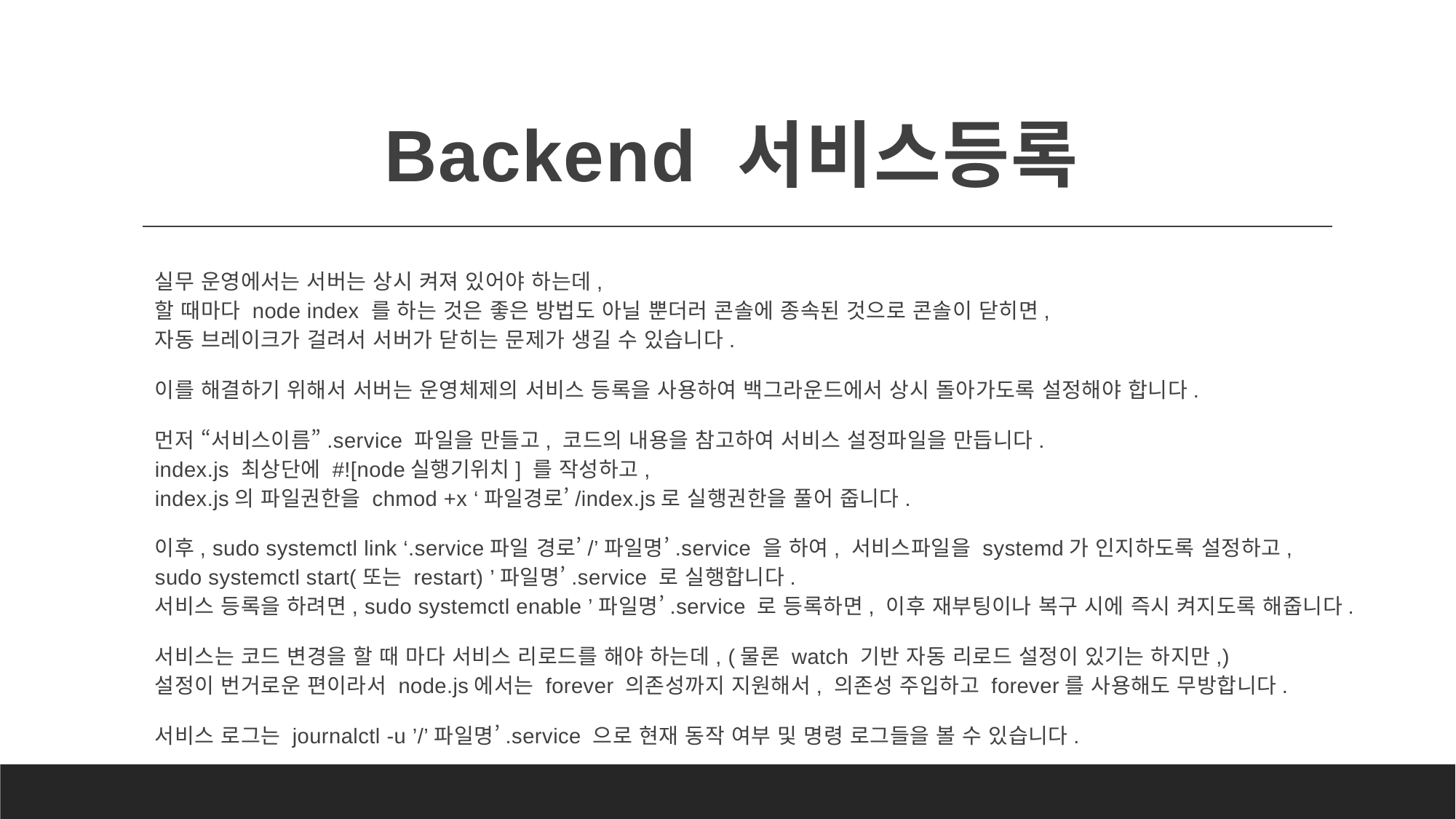

# Backend 서비스등록
실무 운영에서는 서버는 상시 켜져 있어야 하는데,
할 때마다 node index 를 하는 것은 좋은 방법도 아닐 뿐더러 콘솔에 종속된 것으로 콘솔이 닫히면,
자동 브레이크가 걸려서 서버가 닫히는 문제가 생길 수 있습니다.
이를 해결하기 위해서 서버는 운영체제의 서비스 등록을 사용하여 백그라운드에서 상시 돌아가도록 설정해야 합니다.
먼저 “서비스이름”.service 파일을 만들고, 코드의 내용을 참고하여 서비스 설정파일을 만듭니다.
index.js 최상단에 #![node실행기위치] 를 작성하고,
index.js의 파일권한을 chmod +x ‘파일경로’/index.js로 실행권한을 풀어 줍니다.
이후, sudo systemctl link ‘.service파일 경로’/’파일명’.service 을 하여, 서비스파일을 systemd가 인지하도록 설정하고,
sudo systemctl start(또는 restart) ’파일명’.service 로 실행합니다.
서비스 등록을 하려면, sudo systemctl enable ’파일명’.service 로 등록하면, 이후 재부팅이나 복구 시에 즉시 켜지도록 해줍니다.
서비스는 코드 변경을 할 때 마다 서비스 리로드를 해야 하는데, (물론 watch 기반 자동 리로드 설정이 있기는 하지만,)
설정이 번거로운 편이라서 node.js에서는 forever 의존성까지 지원해서, 의존성 주입하고 forever를 사용해도 무방합니다.
서비스 로그는 journalctl -u ’/’파일명’.service 으로 현재 동작 여부 및 명령 로그들을 볼 수 있습니다.